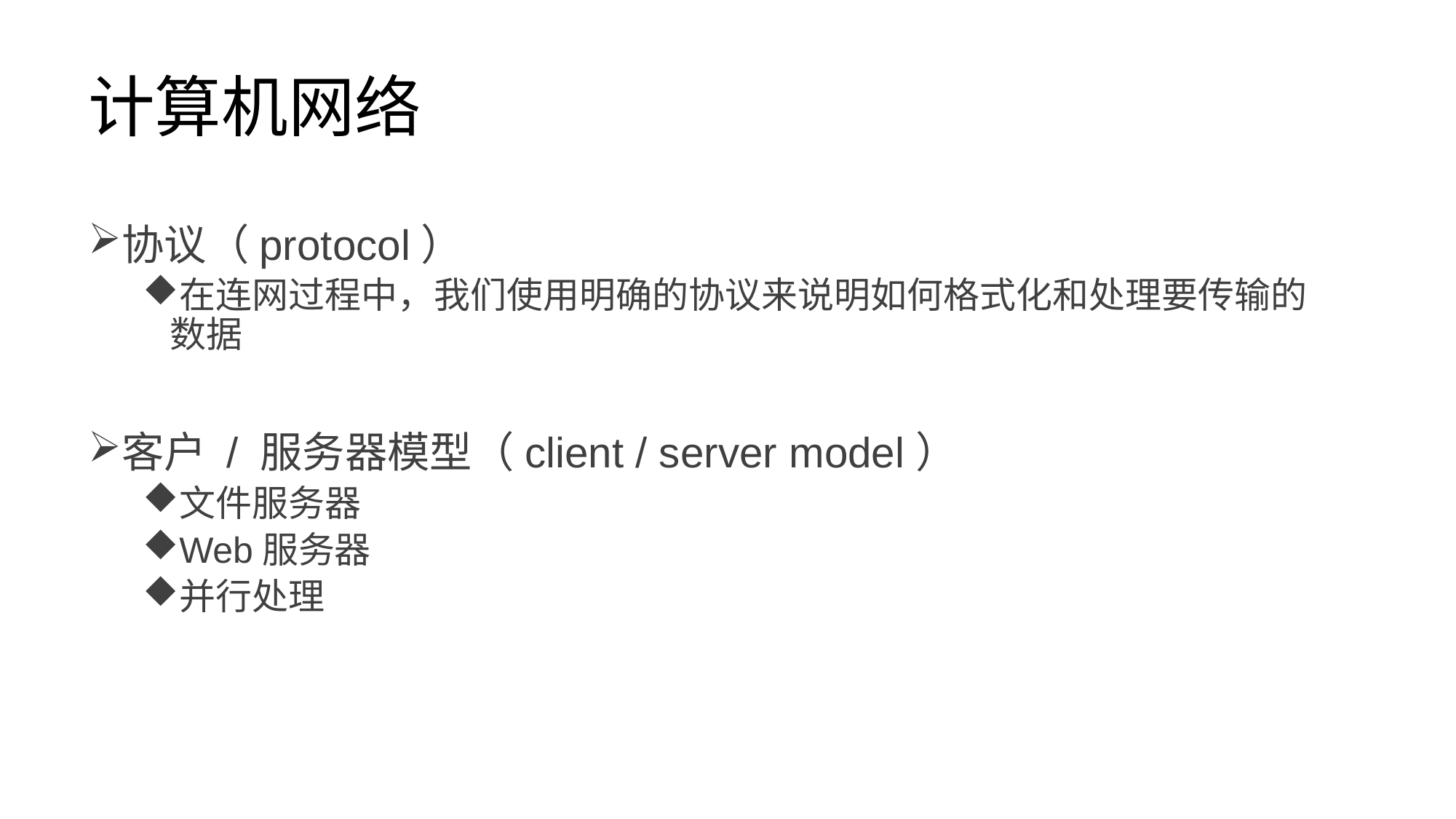

# 计算机网络
协议（protocol）
在连网过程中，我们使用明确的协议来说明如何格式化和处理要传输的数据

客户 / 服务器模型（client / server model）
文件服务器
Web服务器
并行处理